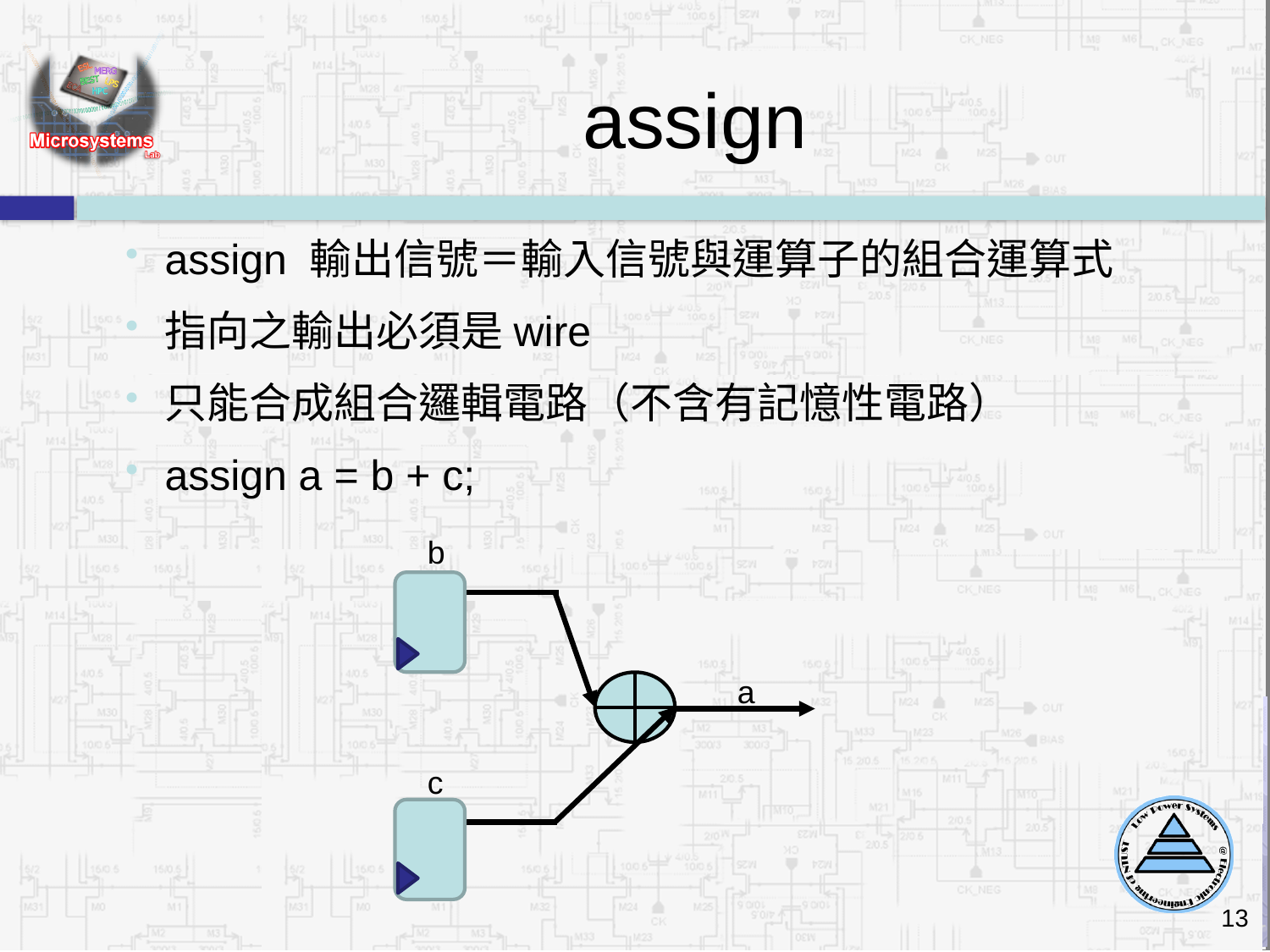

# assign
assign 輸出信號＝輸入信號與運算子的組合運算式
指向之輸出必須是wire
只能合成組合邏輯電路（不含有記憶性電路）
assign a = b + c;
b

a

c

13